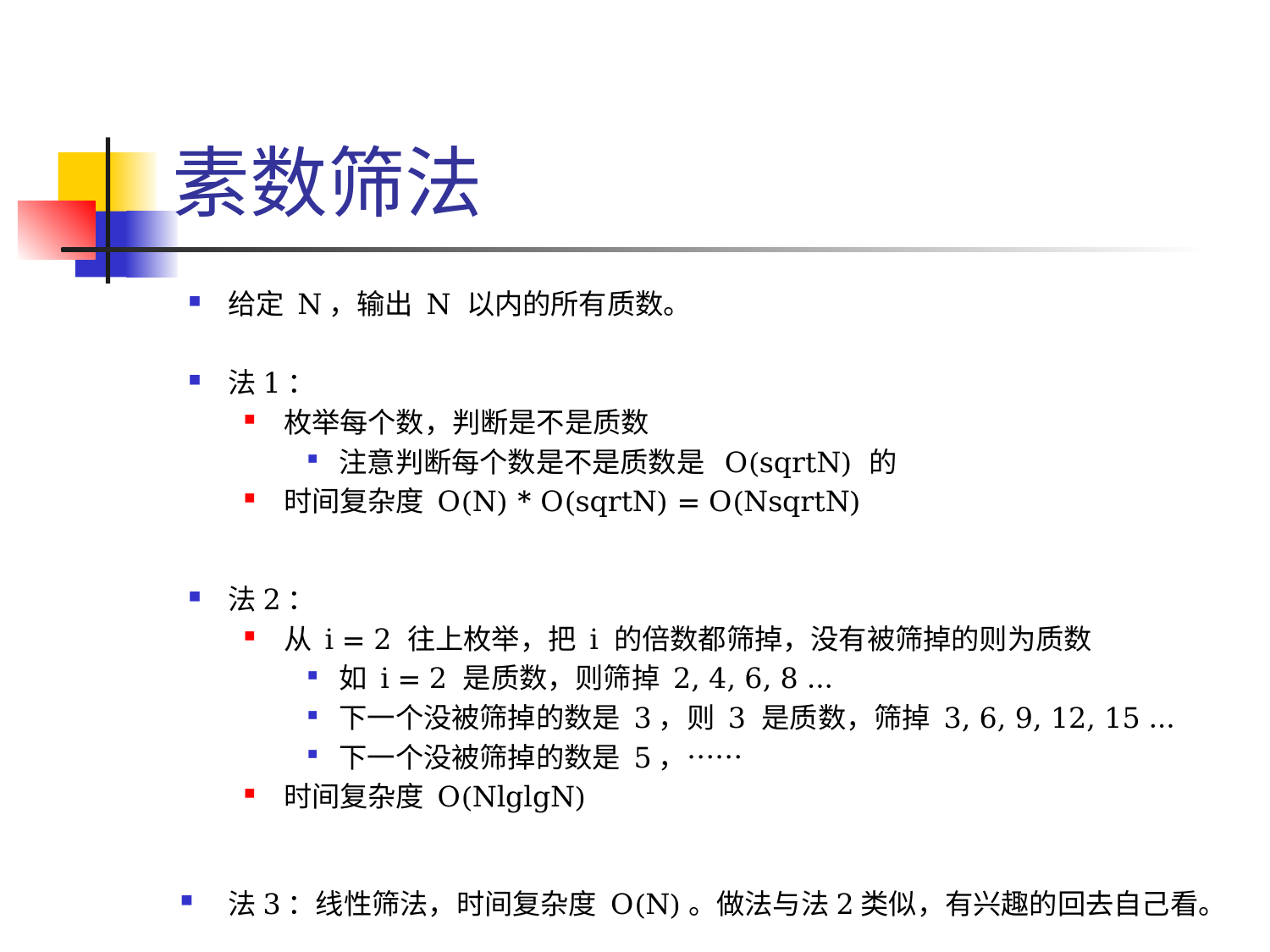

# 素数筛法
给定 N，输出 N 以内的所有质数。

法1：
枚举每个数，判断是不是质数
注意判断每个数是不是质数是  O(sqrtN) 的
时间复杂度 O(N) * O(sqrtN) = O(NsqrtN)

法2：
从 i = 2 往上枚举，把 i 的倍数都筛掉，没有被筛掉的则为质数
如 i = 2 是质数，则筛掉 2, 4, 6, 8 …
下一个没被筛掉的数是 3，则 3 是质数，筛掉 3, 6, 9, 12, 15 …
下一个没被筛掉的数是 5，……
时间复杂度 O(NlglgN)

法3：线性筛法，时间复杂度 O(N)。做法与法2类似，有兴趣的回去自己看。